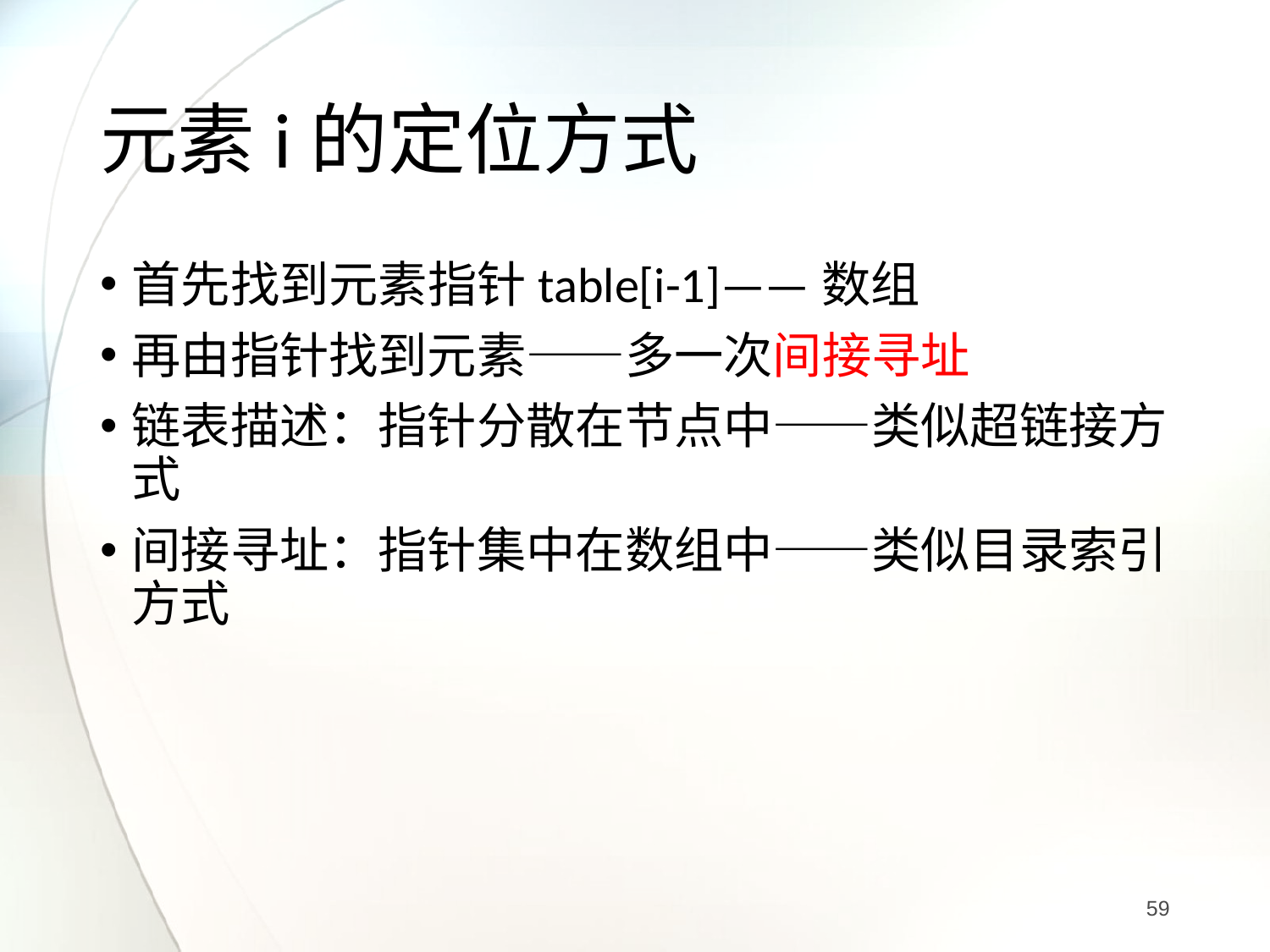

# 元素i的定位方式
首先找到元素指针table[i-1]——数组
再由指针找到元素——多一次间接寻址
链表描述：指针分散在节点中——类似超链接方式
间接寻址：指针集中在数组中——类似目录索引方式

59